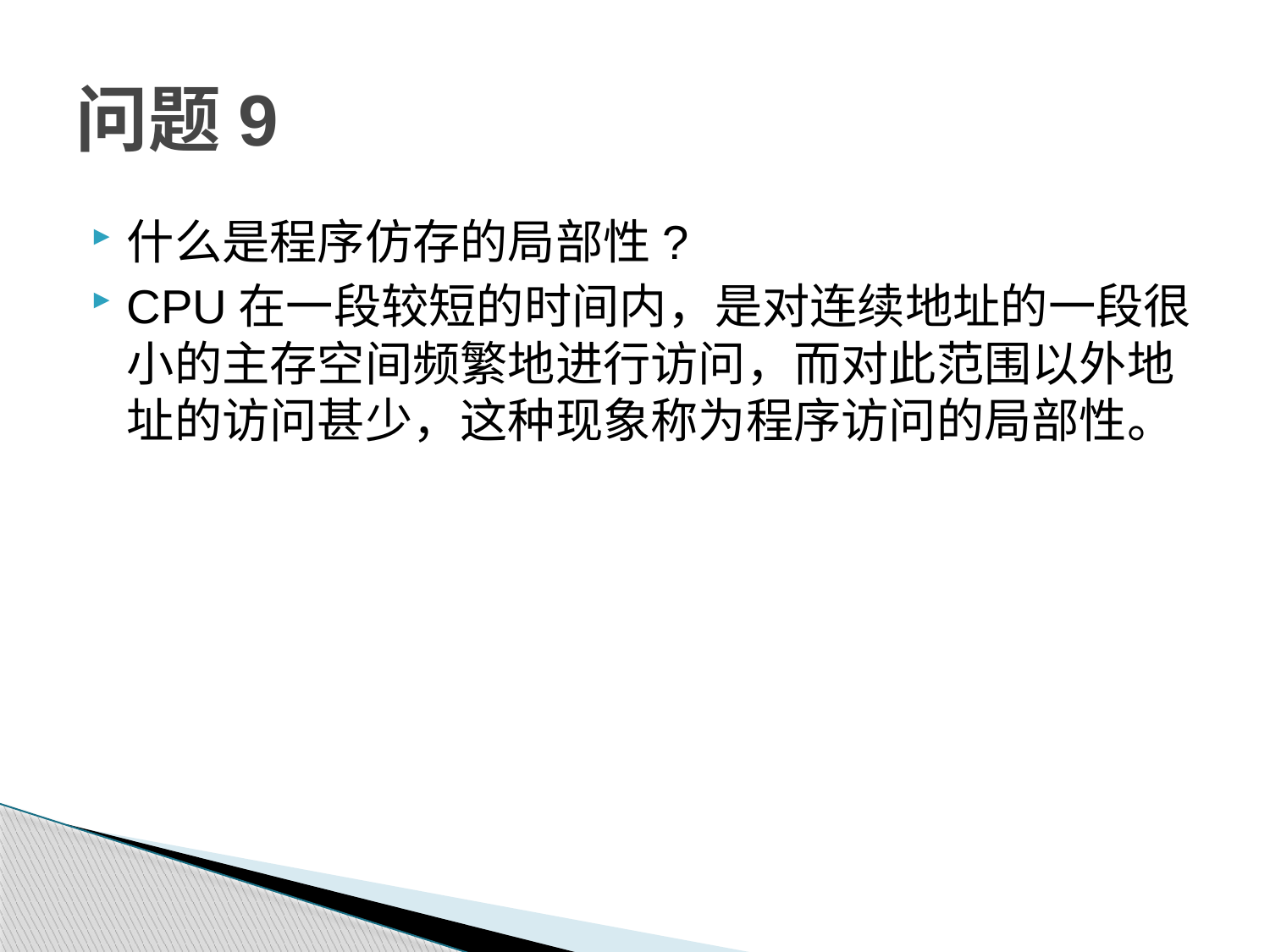

# 问题9
什么是程序仿存的局部性?
CPU在一段较短的时间内，是对连续地址的一段很小的主存空间频繁地进行访问，而对此范围以外地址的访问甚少，这种现象称为程序访问的局部性。